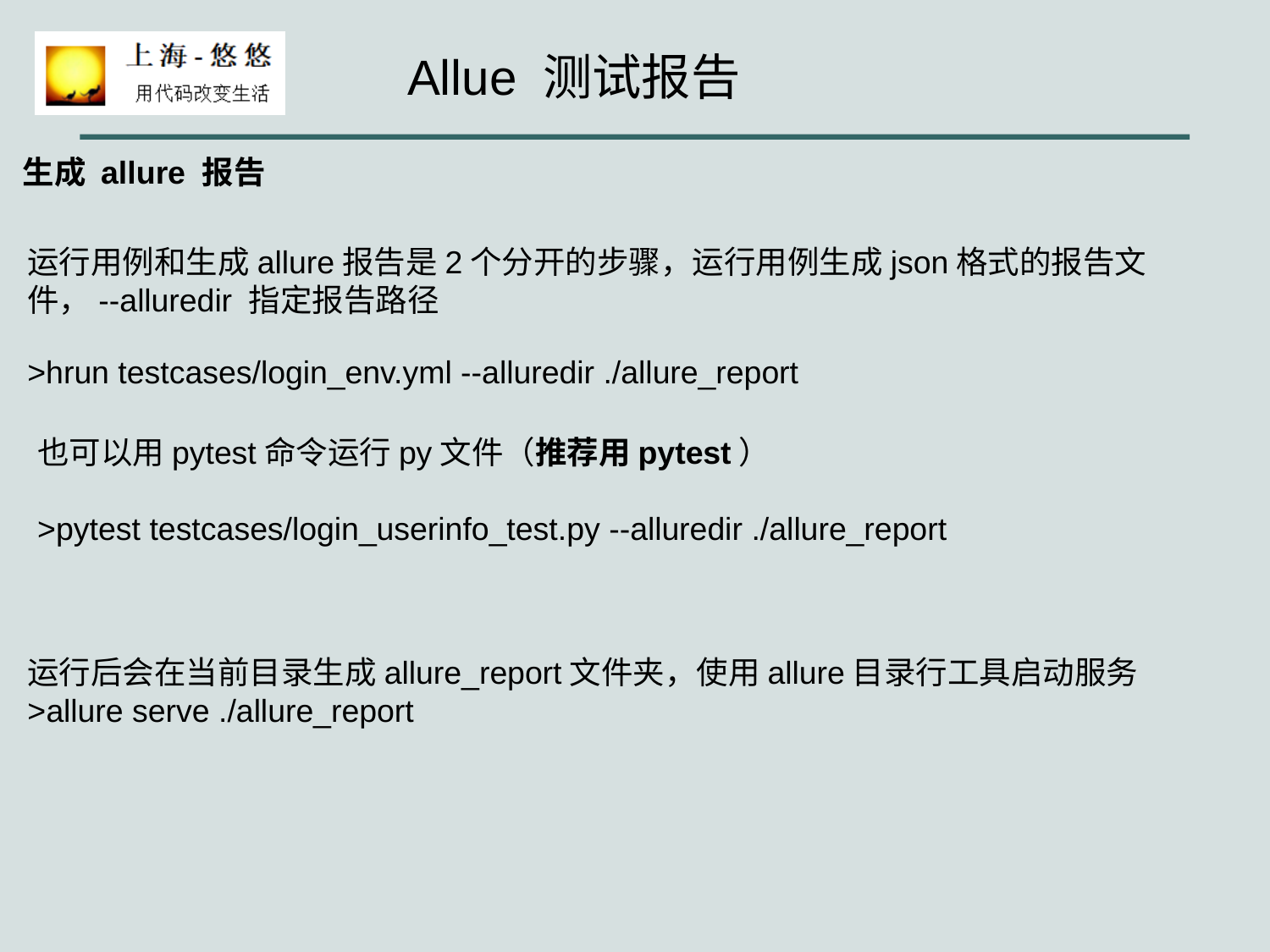

生成 allure 报告
运行用例和生成allure报告是2个分开的步骤，运行用例生成json格式的报告文件，--alluredir 指定报告路径
>hrun testcases/login_env.yml --alluredir ./allure_report
也可以用pytest命令运行py文件（推荐用pytest）

>pytest testcases/login_userinfo_test.py --alluredir ./allure_report
运行后会在当前目录生成allure_report文件夹，使用allure目录行工具启动服务
>allure serve ./allure_report